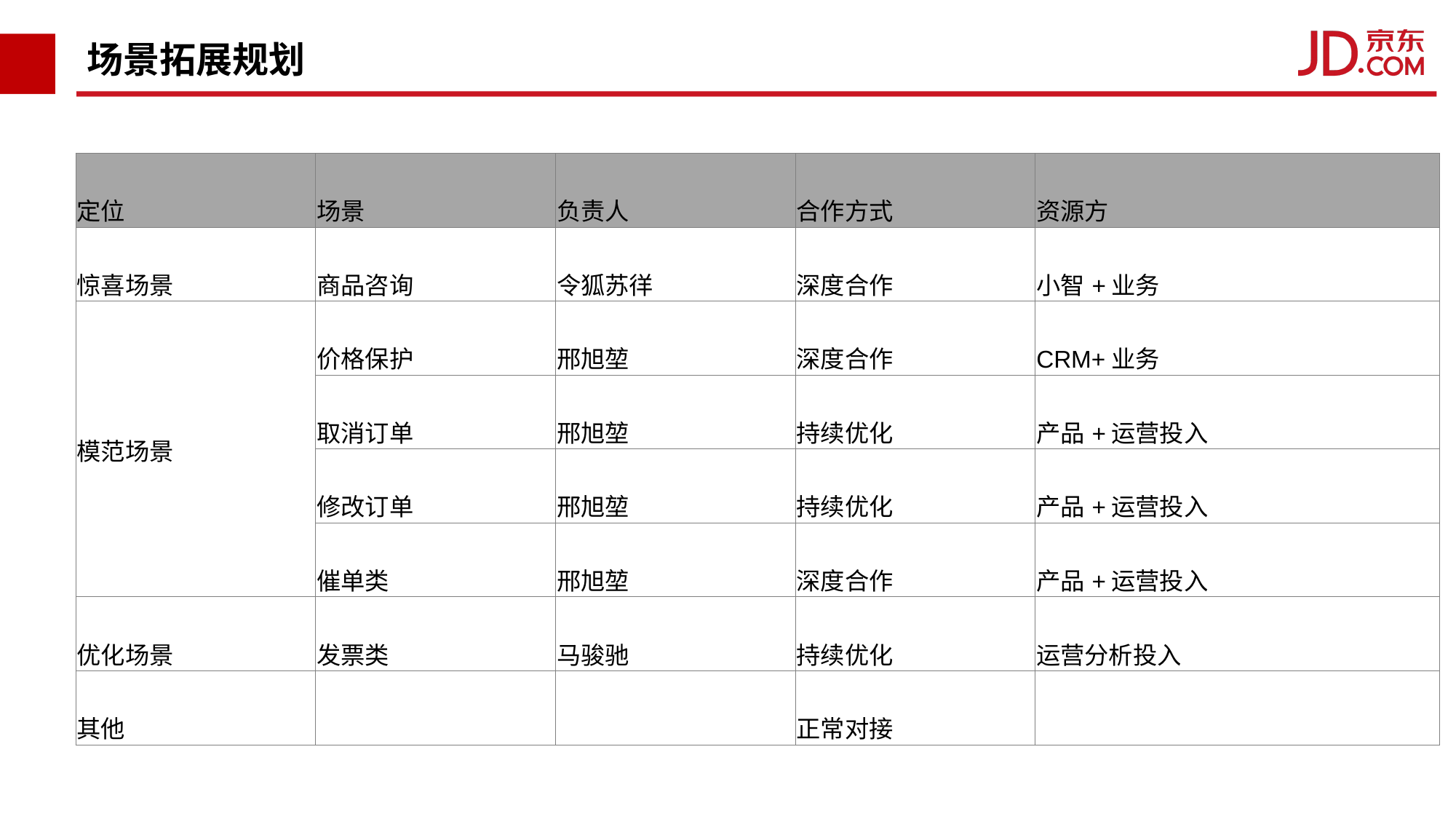

# 场景拓展规划
| 定位 | 场景 | 负责人 | 合作方式 | 资源方 |
| --- | --- | --- | --- | --- |
| 惊喜场景 | 商品咨询 | 令狐苏徉 | 深度合作 | 小智+业务 |
| 模范场景 | 价格保护 | 邢旭堃 | 深度合作 | CRM+业务 |
|  | 取消订单 | 邢旭堃 | 持续优化 | 产品+运营投入 |
|  | 修改订单 | 邢旭堃 | 持续优化 | 产品+运营投入 |
|  | 催单类 | 邢旭堃 | 深度合作 | 产品+运营投入 |
| 优化场景 | 发票类 | 马骏驰 | 持续优化 | 运营分析投入 |
| 其他 |  |  | 正常对接 |  |